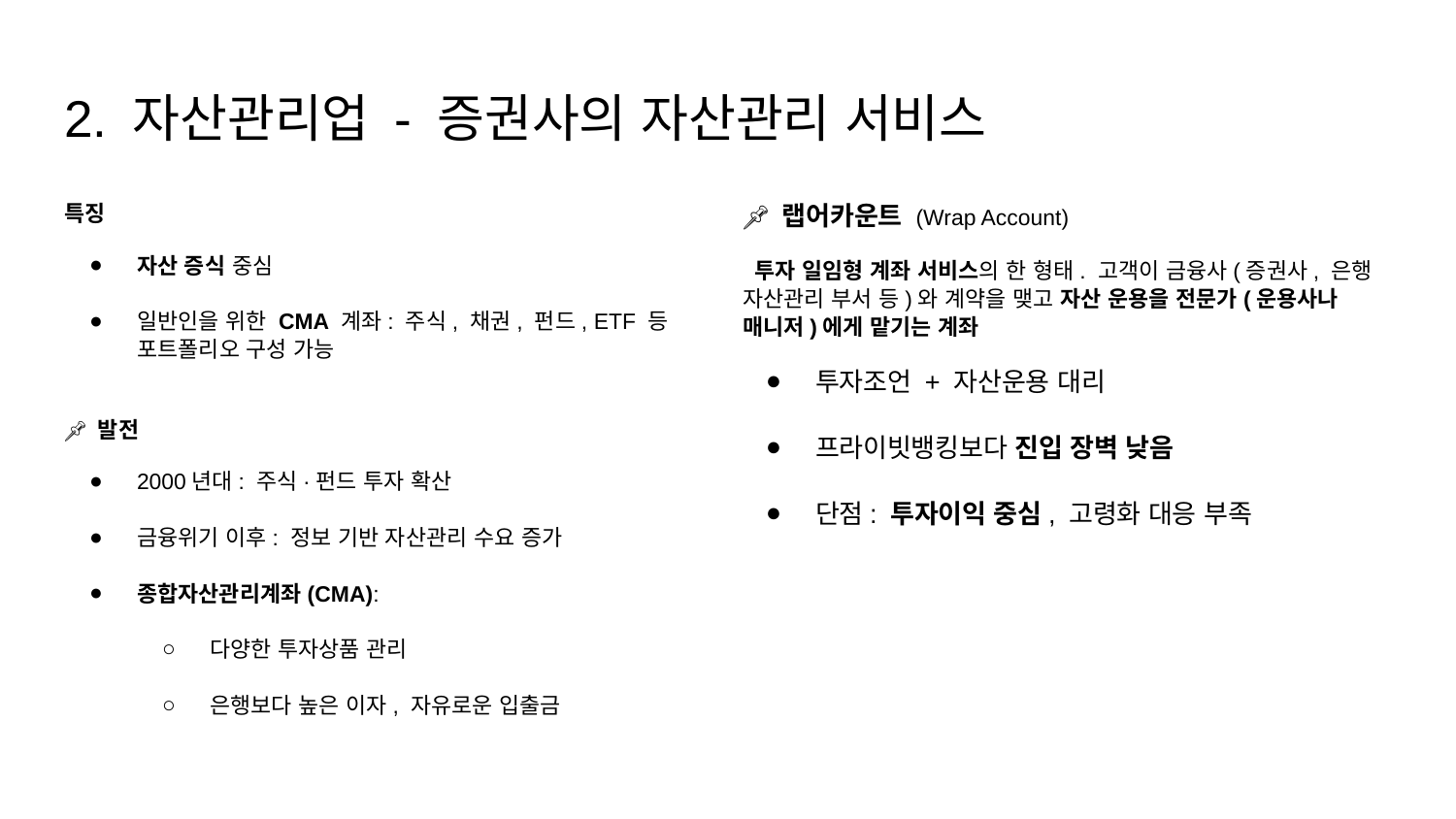

# 2. 자산관리업 - 증권사의 자산관리 서비스
특징
자산 증식 중심
일반인을 위한 CMA 계좌: 주식, 채권, 펀드, ETF 등 포트폴리오 구성 가능
📌 발전
2000년대: 주식·펀드 투자 확산
금융위기 이후: 정보 기반 자산관리 수요 증가
종합자산관리계좌(CMA):
다양한 투자상품 관리
은행보다 높은 이자, 자유로운 입출금

📌 랩어카운트 (Wrap Account)
 투자 일임형 계좌 서비스의 한 형태. 고객이 금융사(증권사, 은행 자산관리 부서 등)와 계약을 맺고 자산 운용을 전문가(운용사나 매니저)에게 맡기는 계좌
투자조언 + 자산운용 대리
프라이빗뱅킹보다 진입 장벽 낮음
단점: 투자이익 중심, 고령화 대응 부족